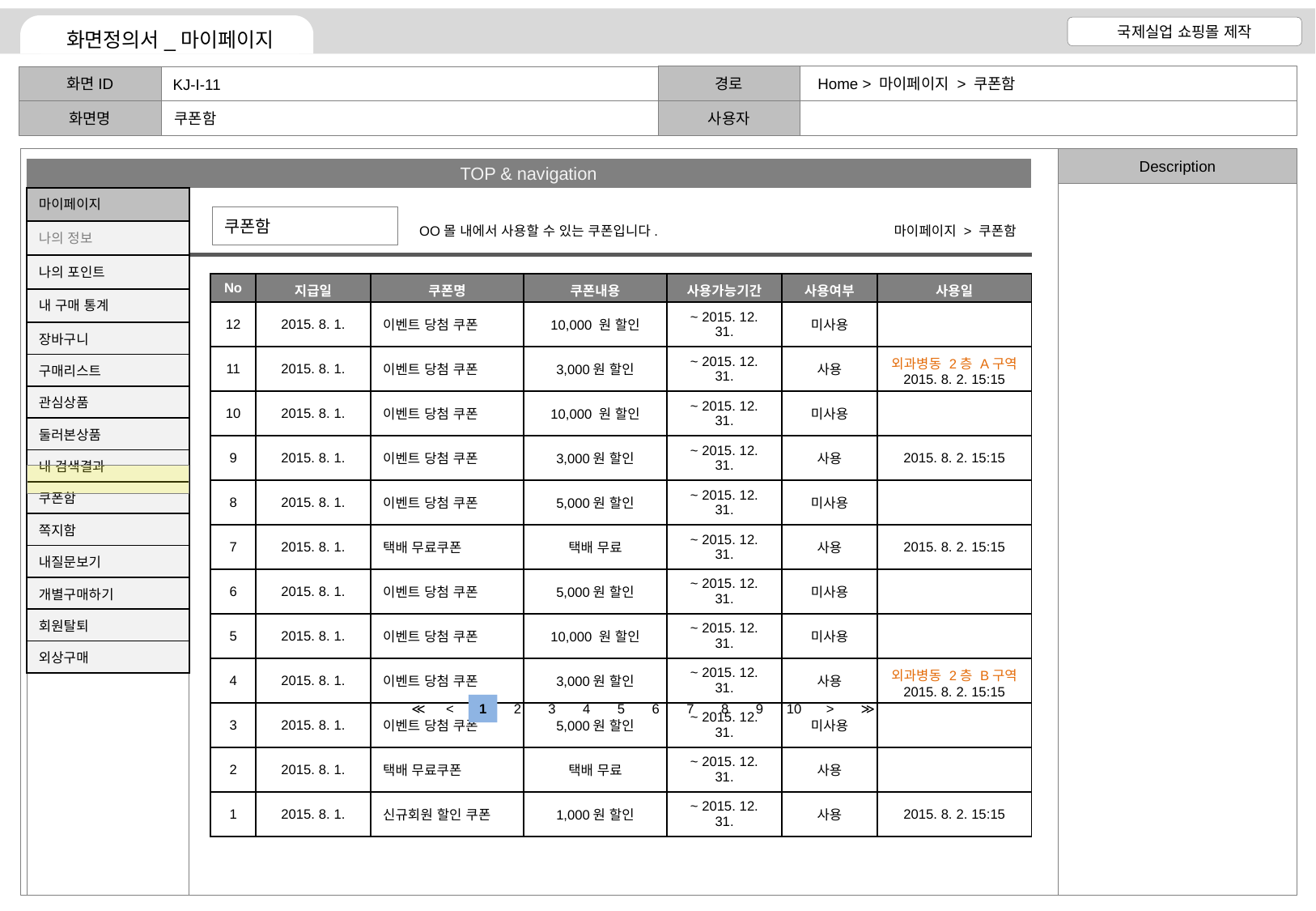

Home > 마이페이지 > 쿠폰함
KJ-I-11
쿠폰함

쿠폰함
OO몰 내에서 사용할 수 있는 쿠폰입니다.
마이페이지 > 쿠폰함
| No | 지급일 | 쿠폰명 | 쿠폰내용 | 사용가능기간 | 사용여부 | 사용일 |
| --- | --- | --- | --- | --- | --- | --- |
| 12 | 2015. 8. 1. | 이벤트 당첨 쿠폰 | 10,000 원 할인 | ~ 2015. 12. 31. | 미사용 |  |
| 11 | 2015. 8. 1. | 이벤트 당첨 쿠폰 | 3,000원 할인 | ~ 2015. 12. 31. | 사용 | 외과병동 2층 A구역 2015. 8. 2. 15:15 |
| 10 | 2015. 8. 1. | 이벤트 당첨 쿠폰 | 10,000 원 할인 | ~ 2015. 12. 31. | 미사용 |  |
| 9 | 2015. 8. 1. | 이벤트 당첨 쿠폰 | 3,000원 할인 | ~ 2015. 12. 31. | 사용 | 2015. 8. 2. 15:15 |
| 8 | 2015. 8. 1. | 이벤트 당첨 쿠폰 | 5,000원 할인 | ~ 2015. 12. 31. | 미사용 |  |
| 7 | 2015. 8. 1. | 택배 무료쿠폰 | 택배 무료 | ~ 2015. 12. 31. | 사용 | 2015. 8. 2. 15:15 |
| 6 | 2015. 8. 1. | 이벤트 당첨 쿠폰 | 5,000원 할인 | ~ 2015. 12. 31. | 미사용 |  |
| 5 | 2015. 8. 1. | 이벤트 당첨 쿠폰 | 10,000 원 할인 | ~ 2015. 12. 31. | 미사용 |  |
| 4 | 2015. 8. 1. | 이벤트 당첨 쿠폰 | 3,000원 할인 | ~ 2015. 12. 31. | 사용 | 외과병동 2층 B구역 2015. 8. 2. 15:15 |
| 3 | 2015. 8. 1. | 이벤트 당첨 쿠폰 | 5,000원 할인 | ~ 2015. 12. 31. | 미사용 |  |
| 2 | 2015. 8. 1. | 택배 무료쿠폰 | 택배 무료 | ~ 2015. 12. 31. | 사용 |  |
| 1 | 2015. 8. 1. | 신규회원 할인 쿠폰 | 1,000원 할인 | ~ 2015. 12. 31. | 사용 | 2015. 8. 2. 15:15 |

≪
<
1
2
3
4
5
6
7
8
9
10
>
≫